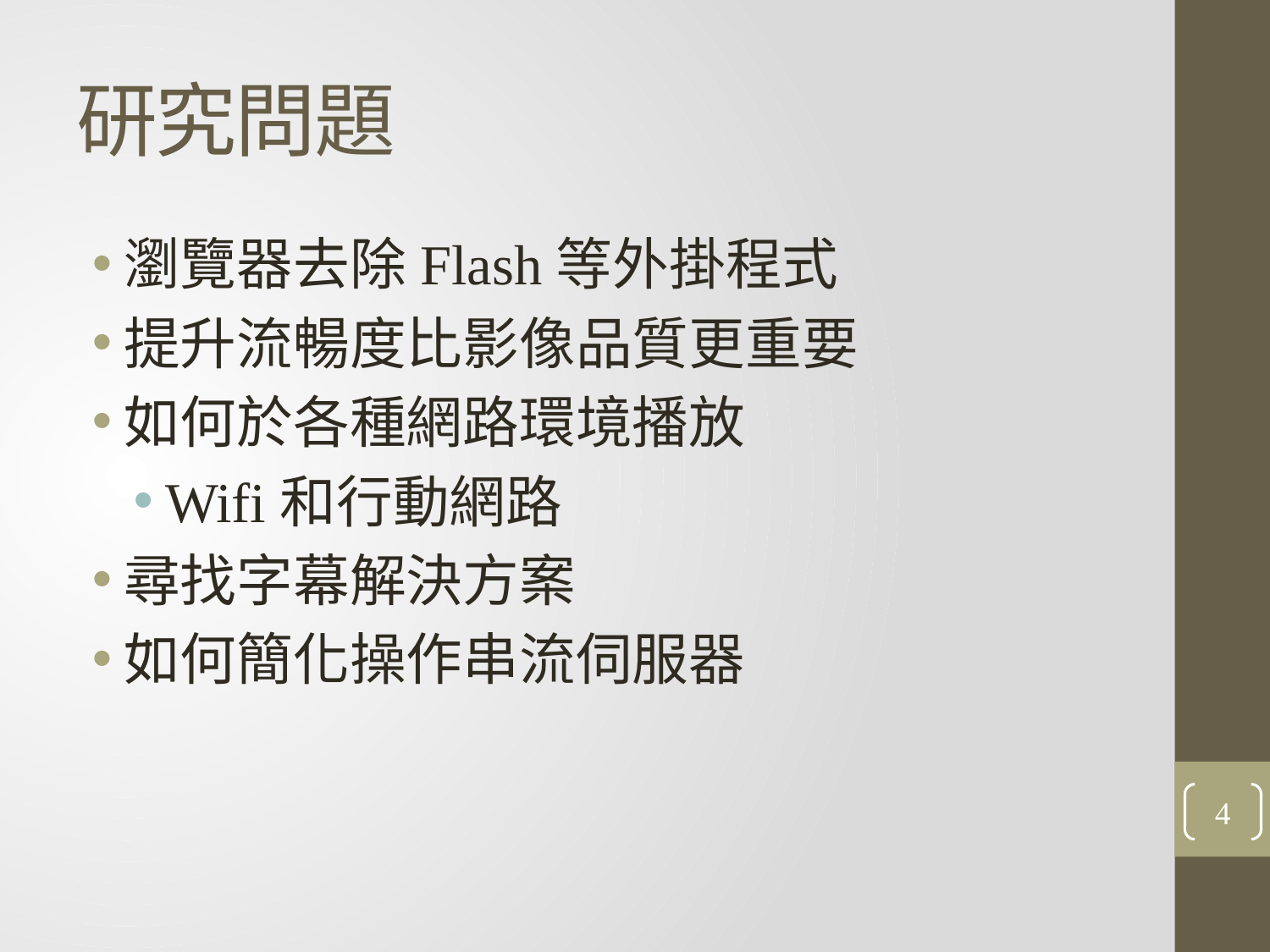

# 研究問題
瀏覽器去除Flash等外掛程式
提升流暢度比影像品質更重要
如何於各種網路環境播放
Wifi和行動網路
尋找字幕解決方案
如何簡化操作串流伺服器
4